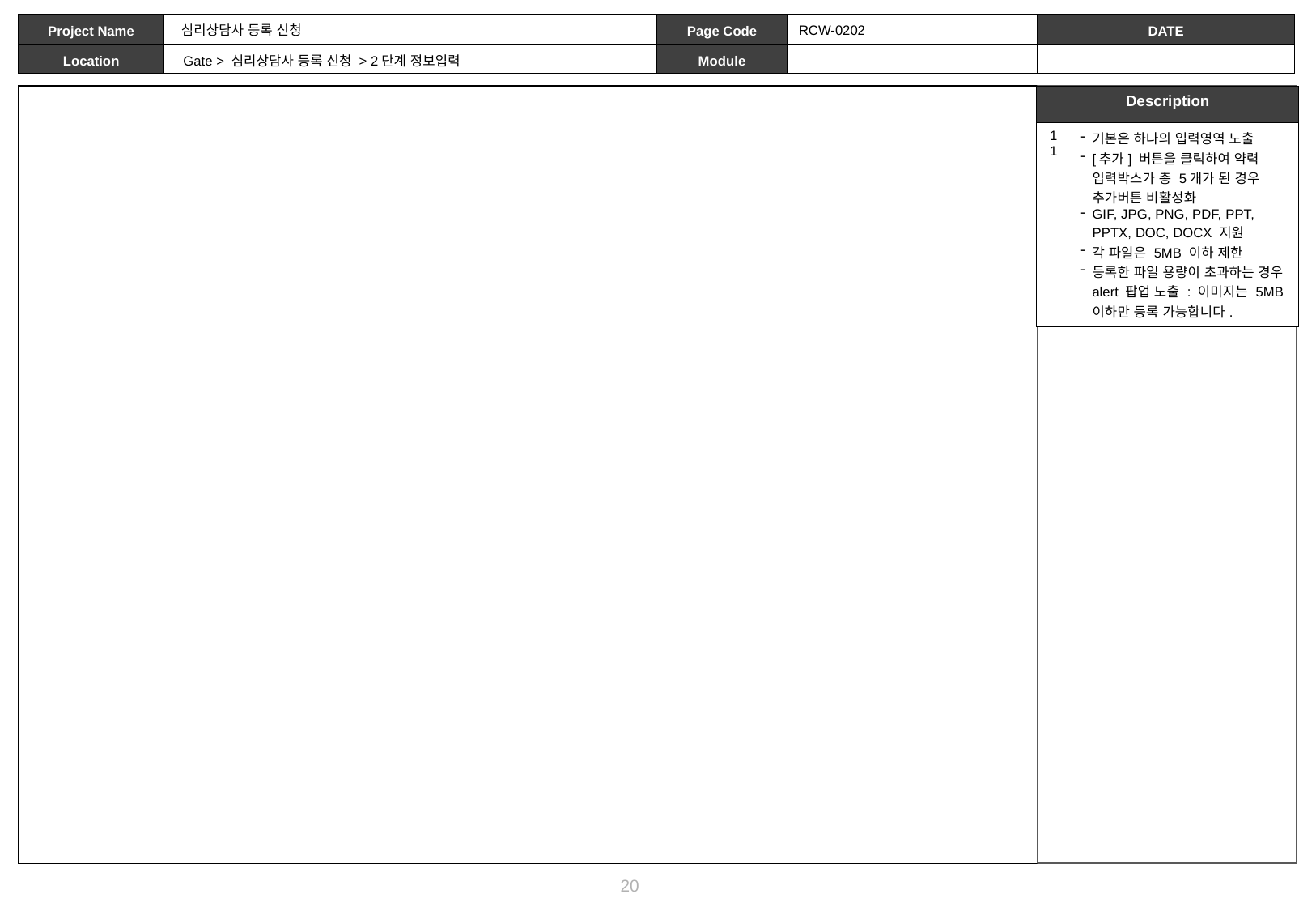

심리상담사 등록 신청
RCW-0202
Gate > 심리상담사 등록 신청 > 2단계 정보입력
| Description |  |
| --- | --- |
| 11 | 기본은 하나의 입력영역 노출 [추가] 버튼을 클릭하여 약력 입력박스가 총 5개가 된 경우 추가버튼 비활성화 GIF, JPG, PNG, PDF, PPT, PPTX, DOC, DOCX 지원 각 파일은 5MB 이하 제한 등록한 파일 용량이 초과하는 경우 alert 팝업 노출 : 이미지는 5MB 이하만 등록 가능합니다. |
20